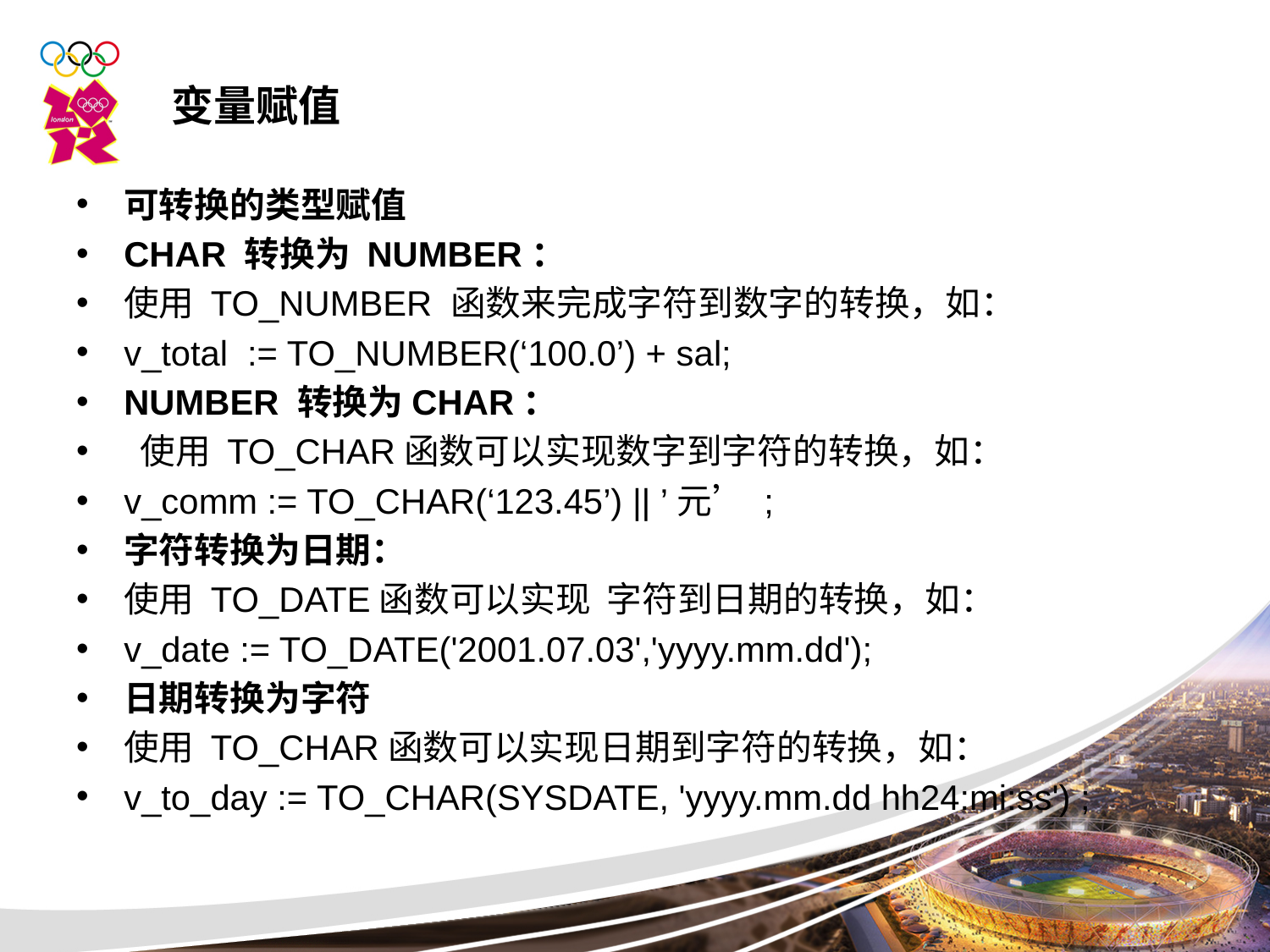

变量赋值
可转换的类型赋值
CHAR 转换为 NUMBER：
使用 TO_NUMBER 函数来完成字符到数字的转换，如：
v_total  := TO_NUMBER(‘100.0’) + sal;
NUMBER 转换为CHAR：
 使用 TO_CHAR函数可以实现数字到字符的转换，如：
v_comm := TO_CHAR(‘123.45’) || ’元’ ;
字符转换为日期：
使用 TO_DATE函数可以实现  字符到日期的转换，如：
v_date := TO_DATE('2001.07.03','yyyy.mm.dd');
日期转换为字符
使用 TO_CHAR函数可以实现日期到字符的转换，如：
v_to_day := TO_CHAR(SYSDATE, 'yyyy.mm.dd hh24:mi:ss') ;